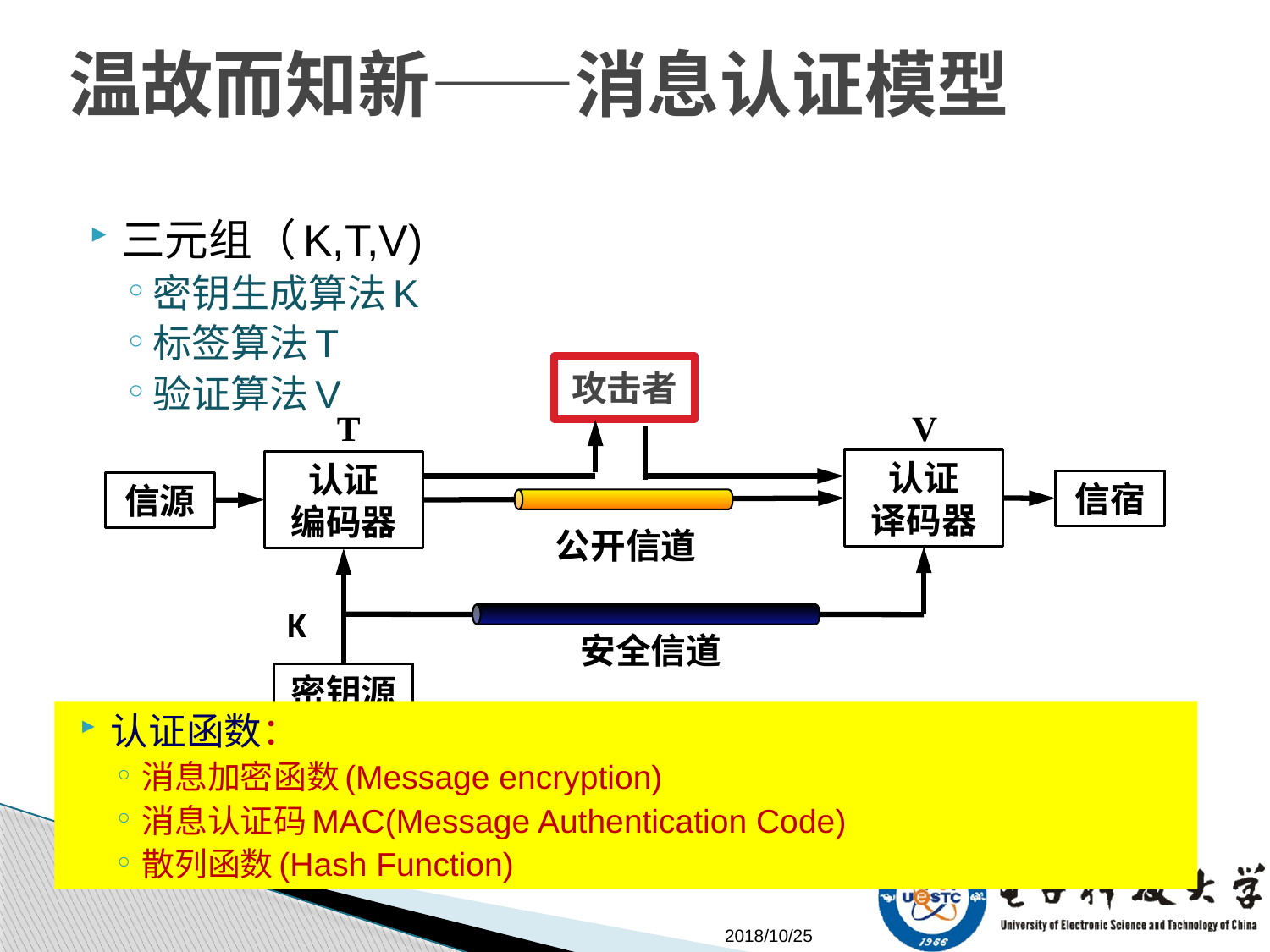

# 温故而知新——消息认证模型
三元组（K,T,V)
密钥生成算法K
标签算法T
验证算法V
攻击者

T
V

认证
译码器
认证
编码器
信宿
信源
公开信道
K
安全信道
密钥源
认证函数：
消息加密函数(Message encryption)
消息认证码MAC(Message Authentication Code)
散列函数(Hash Function)
2018/10/25